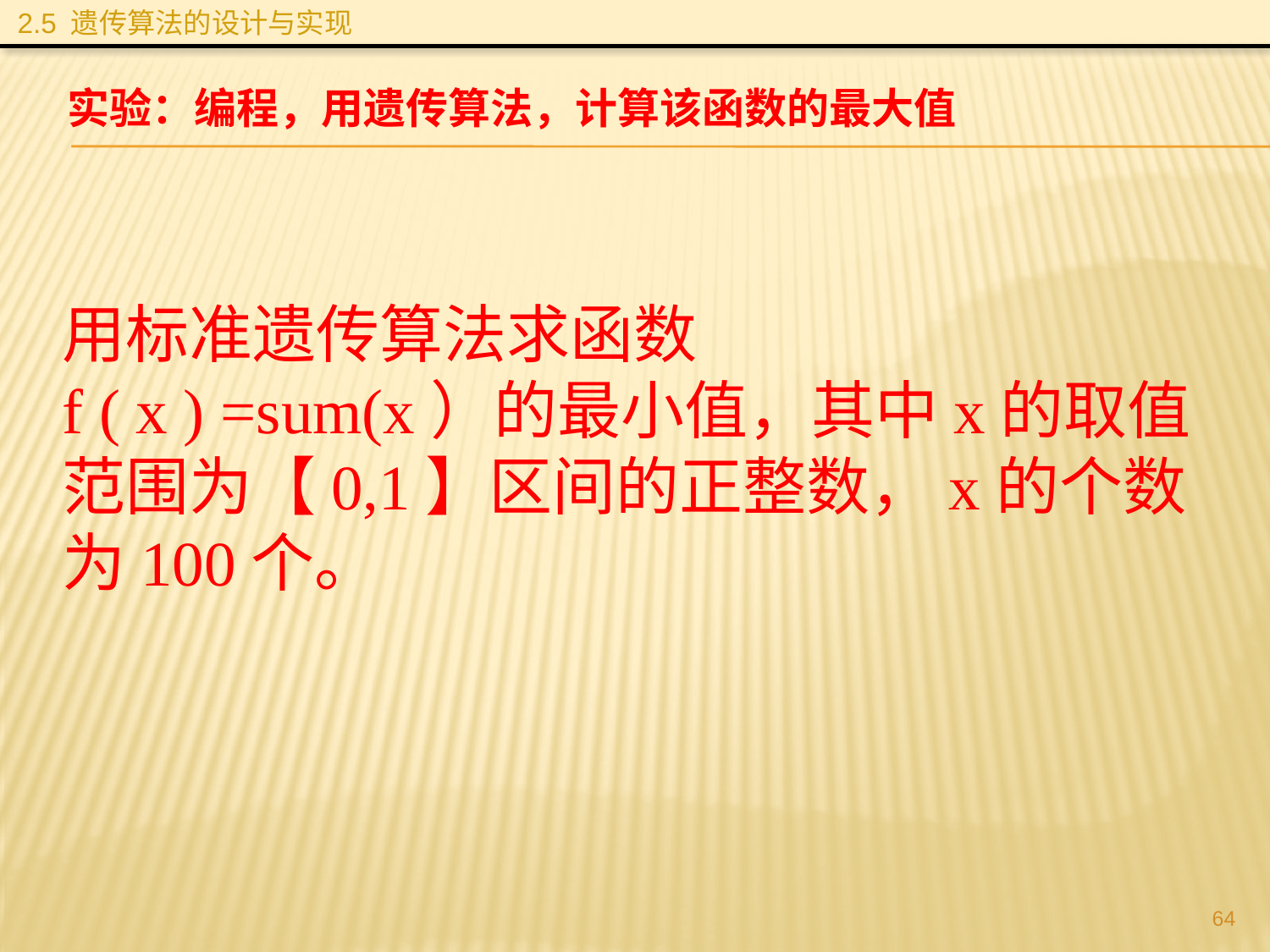

2.5 遗传算法的设计与实现

实验：编程，用遗传算法，计算该函数的最大值
用标准遗传算法求函数
f ( x ) =sum(x）的最小值，其中x的取值范围为【0,1】区间的正整数，x的个数为100个。
64